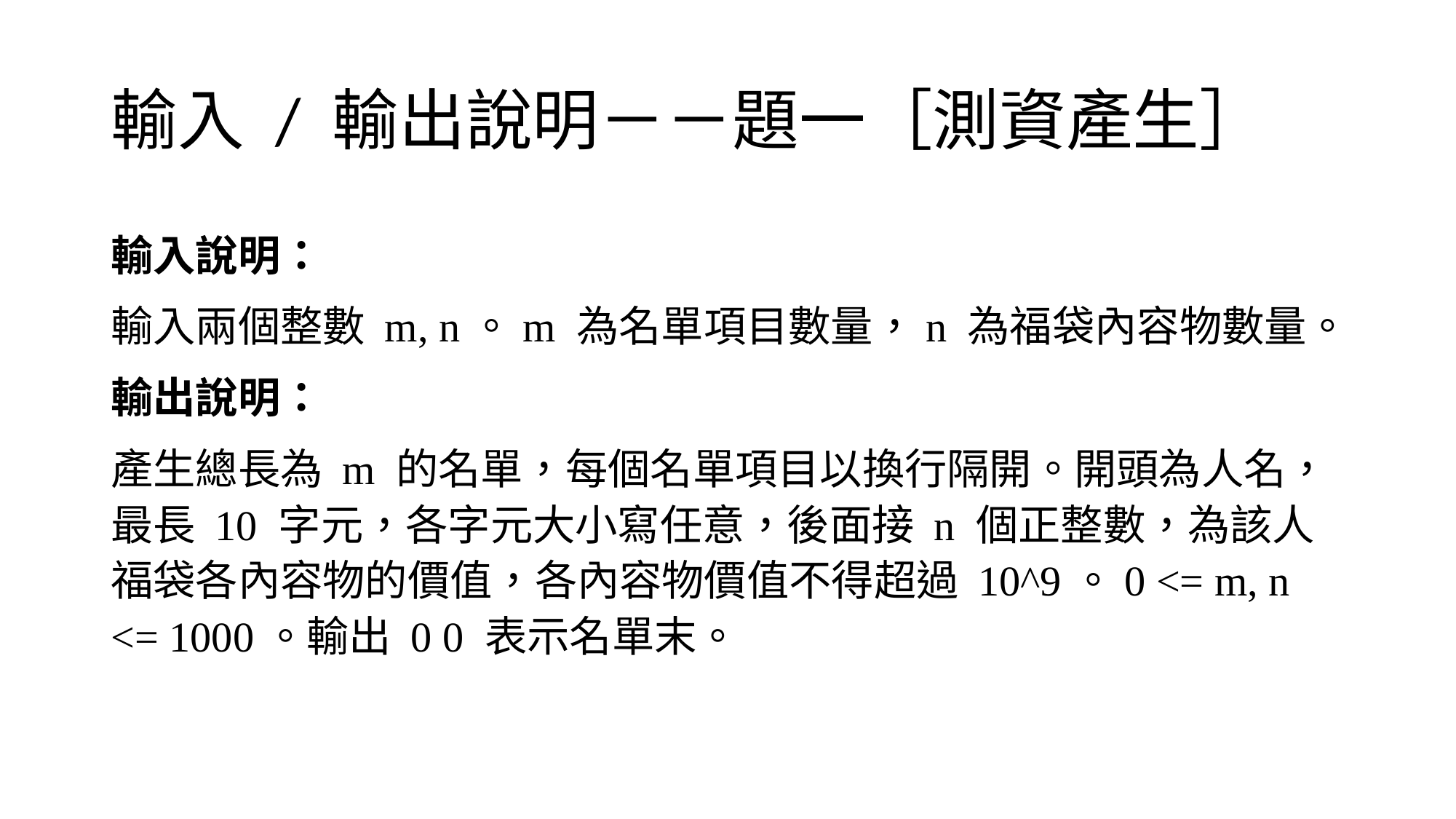

# 輸入 / 輸出說明－－題一［測資產生］
輸入說明：
輸入兩個整數 m, n。m 為名單項目數量，n 為福袋內容物數量。
輸出說明：
產生總長為 m 的名單，每個名單項目以換行隔開。開頭為人名，最長 10 字元，各字元大小寫任意，後面接 n 個正整數，為該人福袋各內容物的價值，各內容物價值不得超過 10^9。0 <= m, n <= 1000。輸出 0 0 表示名單末。